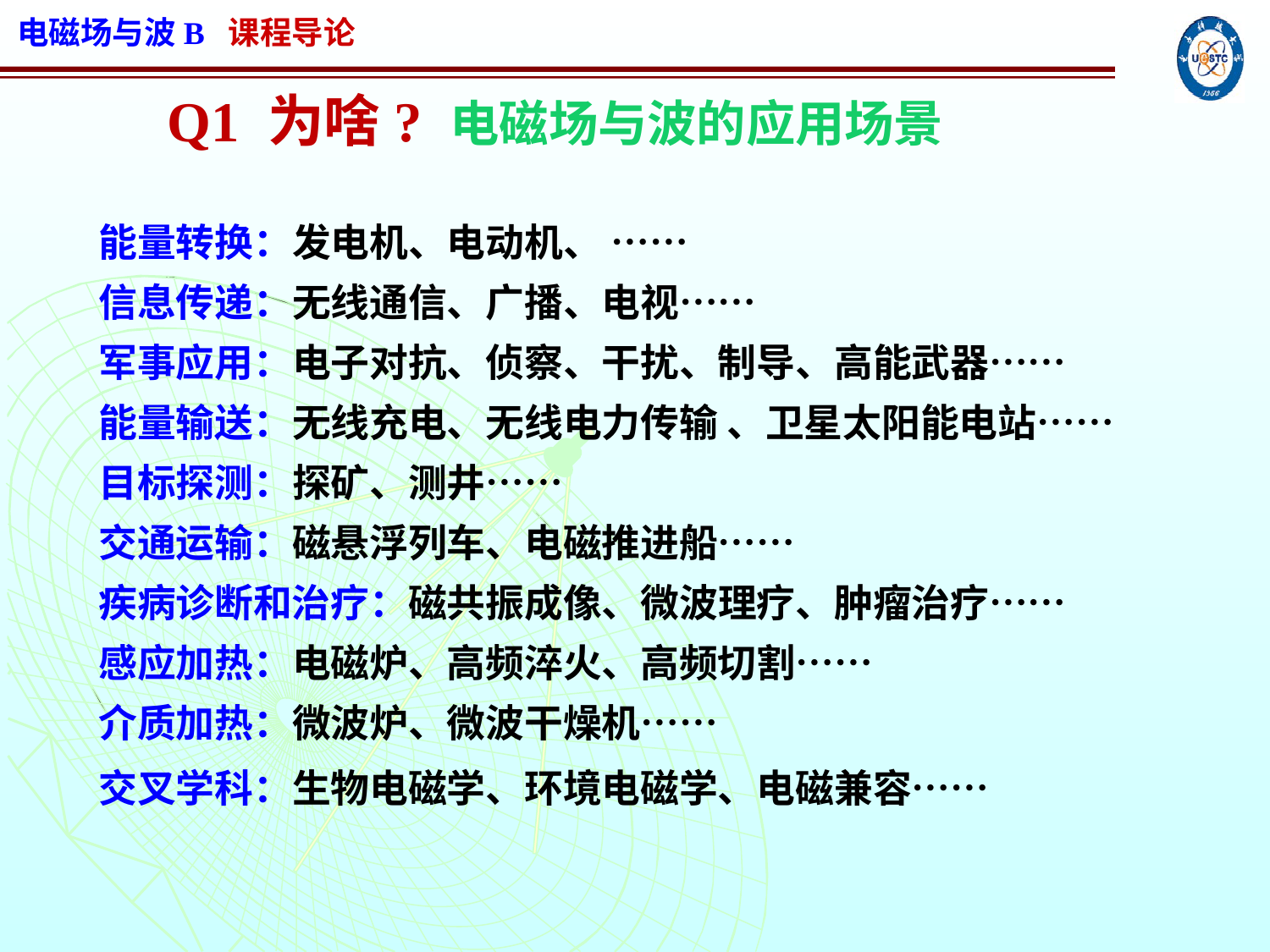

Q1 为啥? 电磁场与波的应用场景
能量转换：发电机、电动机、 ……
信息传递：无线通信、广播、电视……
军事应用：电子对抗、侦察、干扰、制导、高能武器……
能量输送：无线充电、无线电力传输 、卫星太阳能电站……
目标探测：探矿、测井……
交通运输：磁悬浮列车、电磁推进船……
疾病诊断和治疗：磁共振成像、微波理疗、肿瘤治疗……
感应加热：电磁炉、高频淬火、高频切割……
介质加热：微波炉、微波干燥机……
交叉学科：生物电磁学、环境电磁学、电磁兼容……